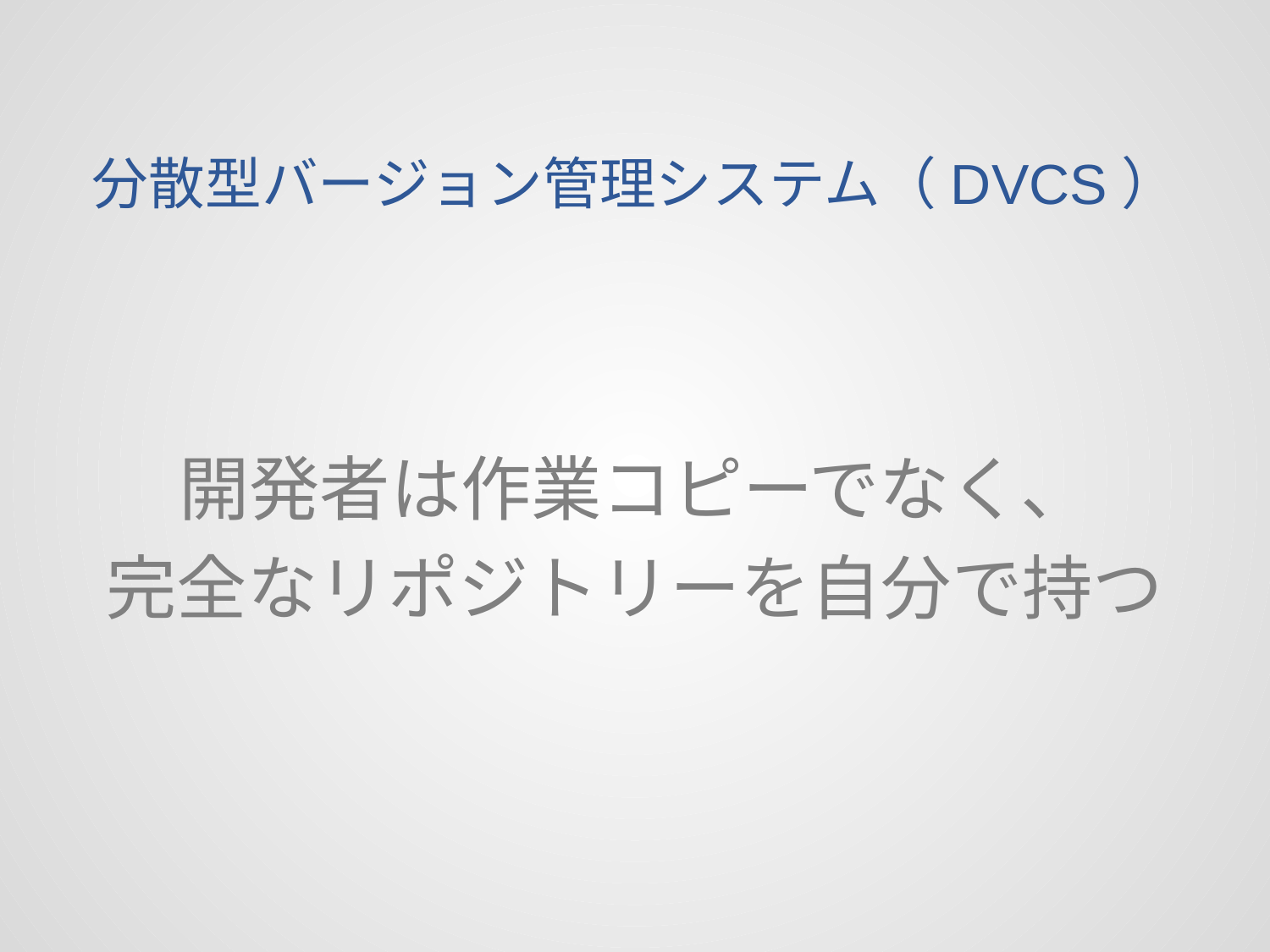

# 分散型バージョン管理システム（DVCS）
開発者は作業コピーでなく、
完全なリポジトリーを自分で持つ